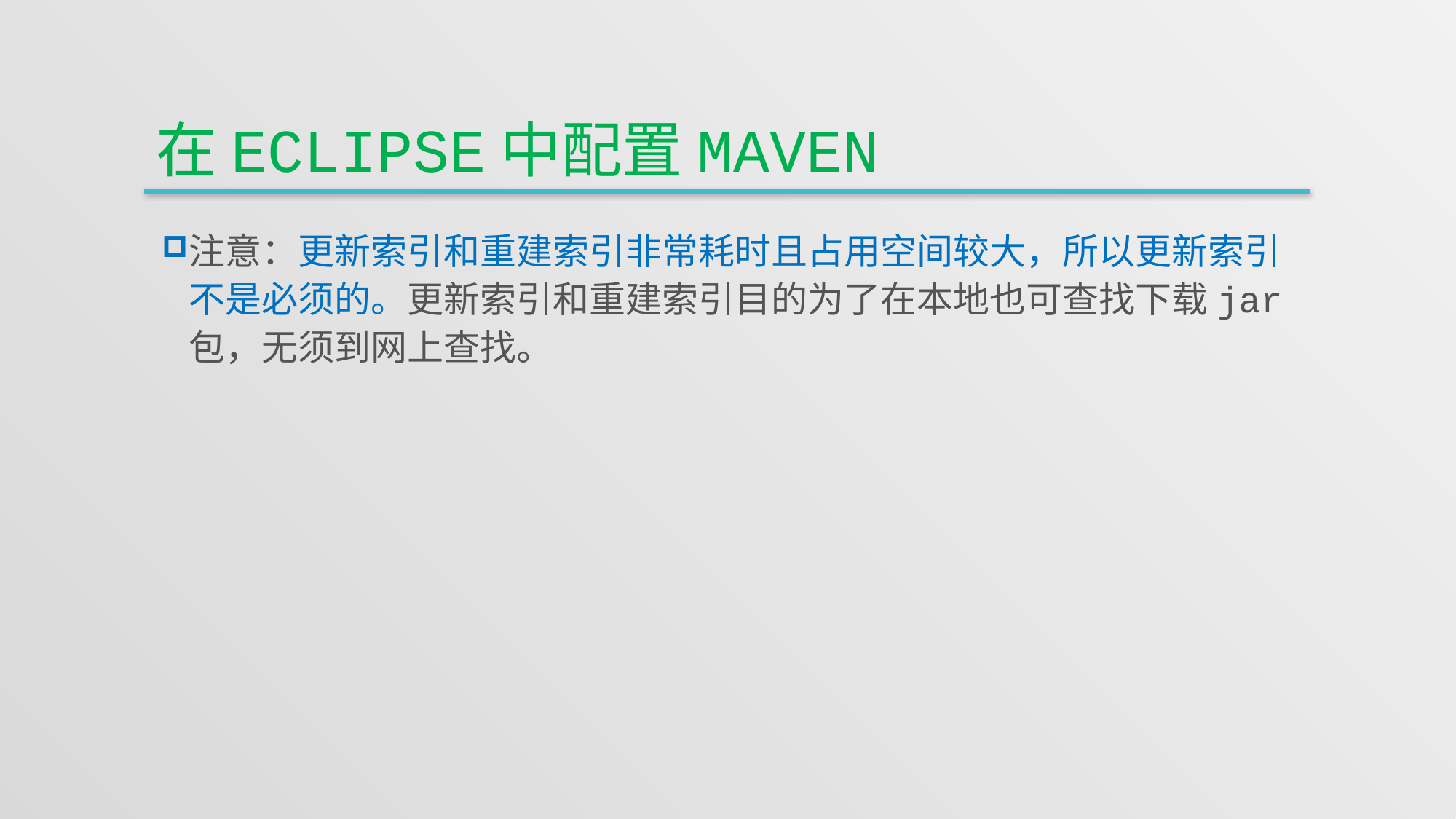

# 在eclipse中配置Maven
注意：更新索引和重建索引非常耗时且占用空间较大，所以更新索引不是必须的。更新索引和重建索引目的为了在本地也可查找下载jar包，无须到网上查找。